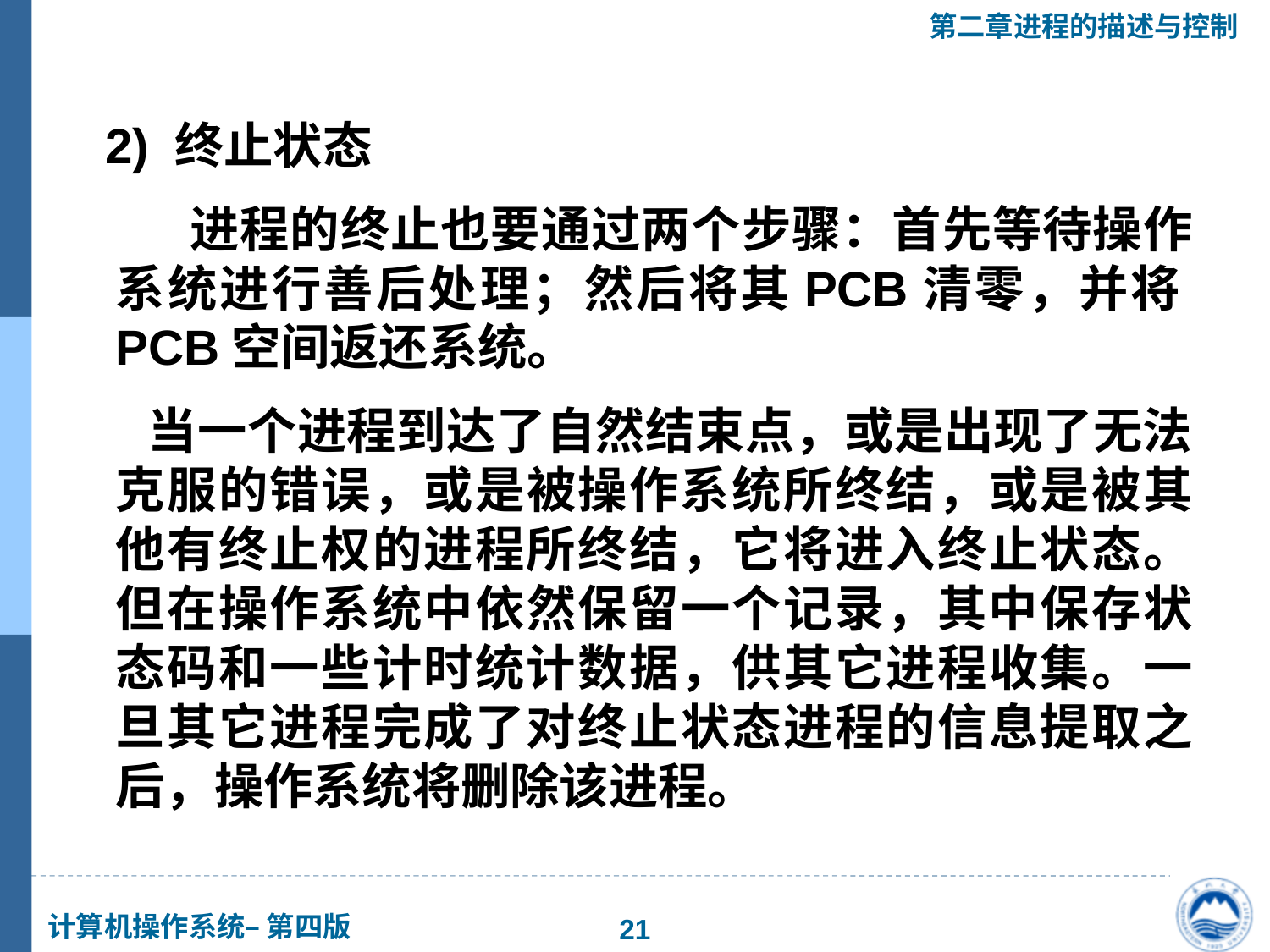

2) 终止状态
　　 进程的终止也要通过两个步骤：首先等待操作系统进行善后处理；然后将其PCB清零，并将PCB空间返还系统。
     当一个进程到达了自然结束点，或是出现了无法克服的错误，或是被操作系统所终结，或是被其他有终止权的进程所终结，它将进入终止状态。但在操作系统中依然保留一个记录，其中保存状态码和一些计时统计数据，供其它进程收集。一旦其它进程完成了对终止状态进程的信息提取之后，操作系统将删除该进程。